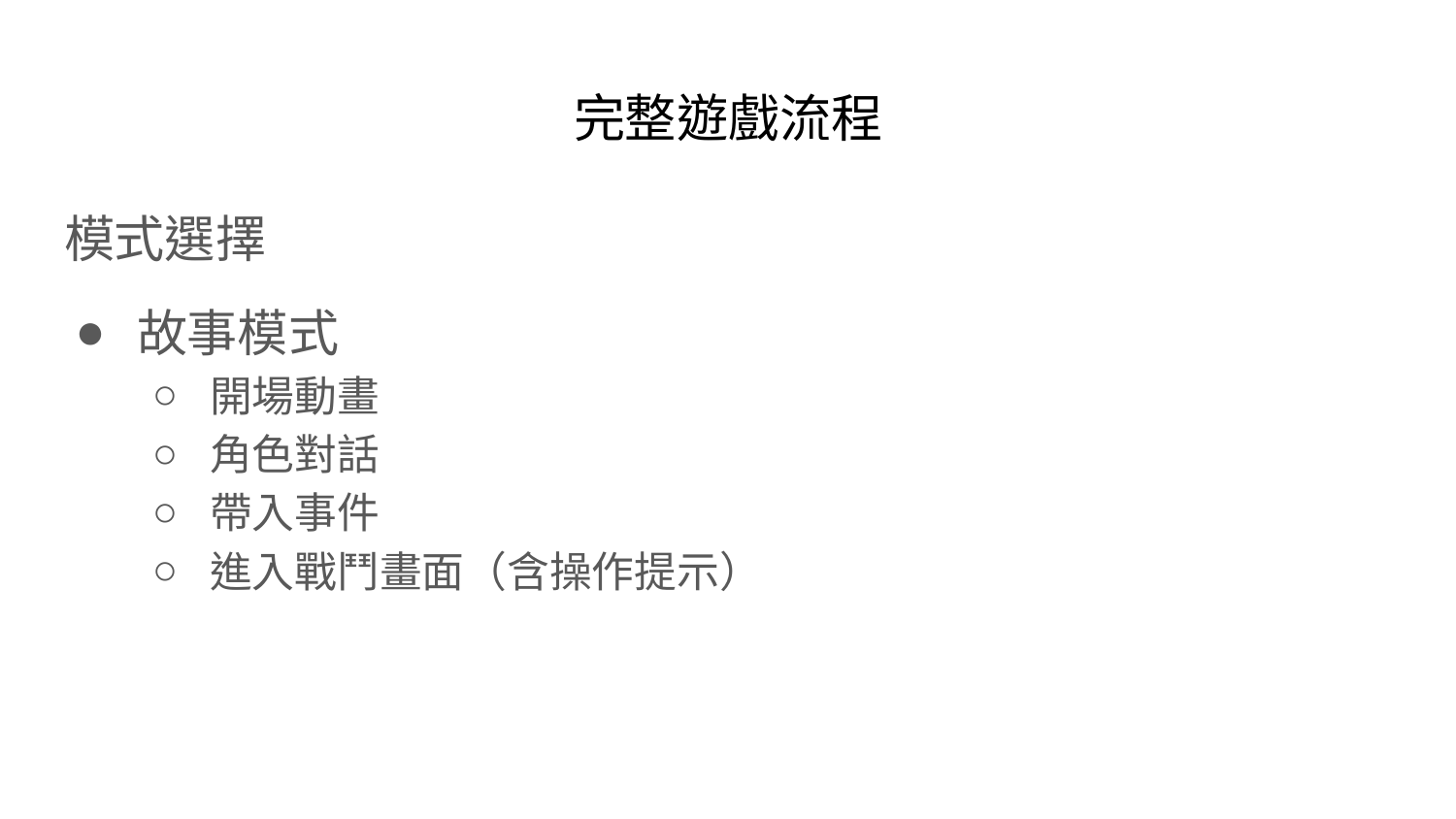

# 完整遊戲流程
模式選擇
故事模式
開場動畫
角色對話
帶入事件
進入戰鬥畫面（含操作提示）